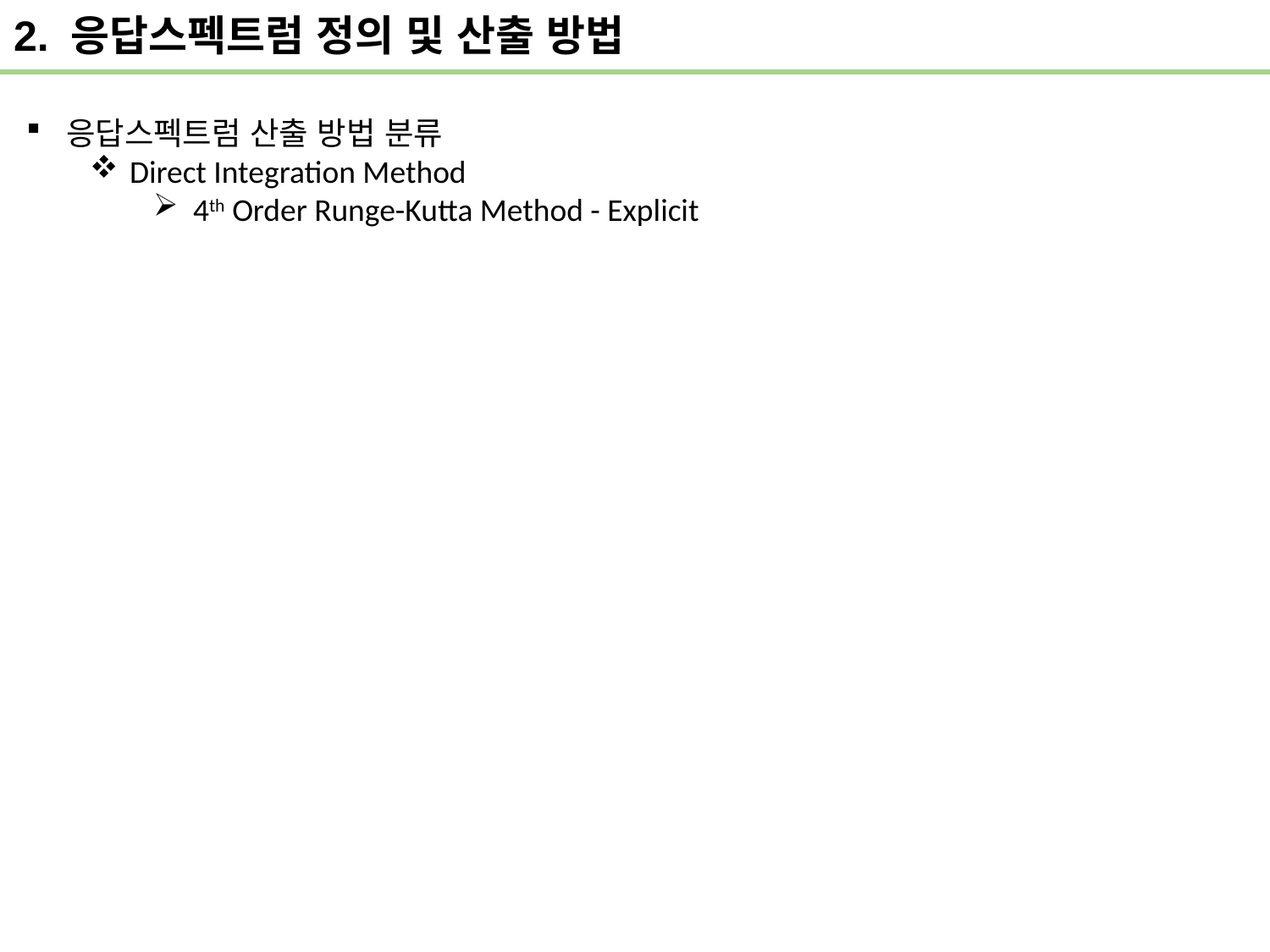

2. 응답스펙트럼 정의 및 산출 방법

응답스펙트럼 산출 방법 분류
Direct Integration Method
4th Order Runge-Kutta Method - Explicit